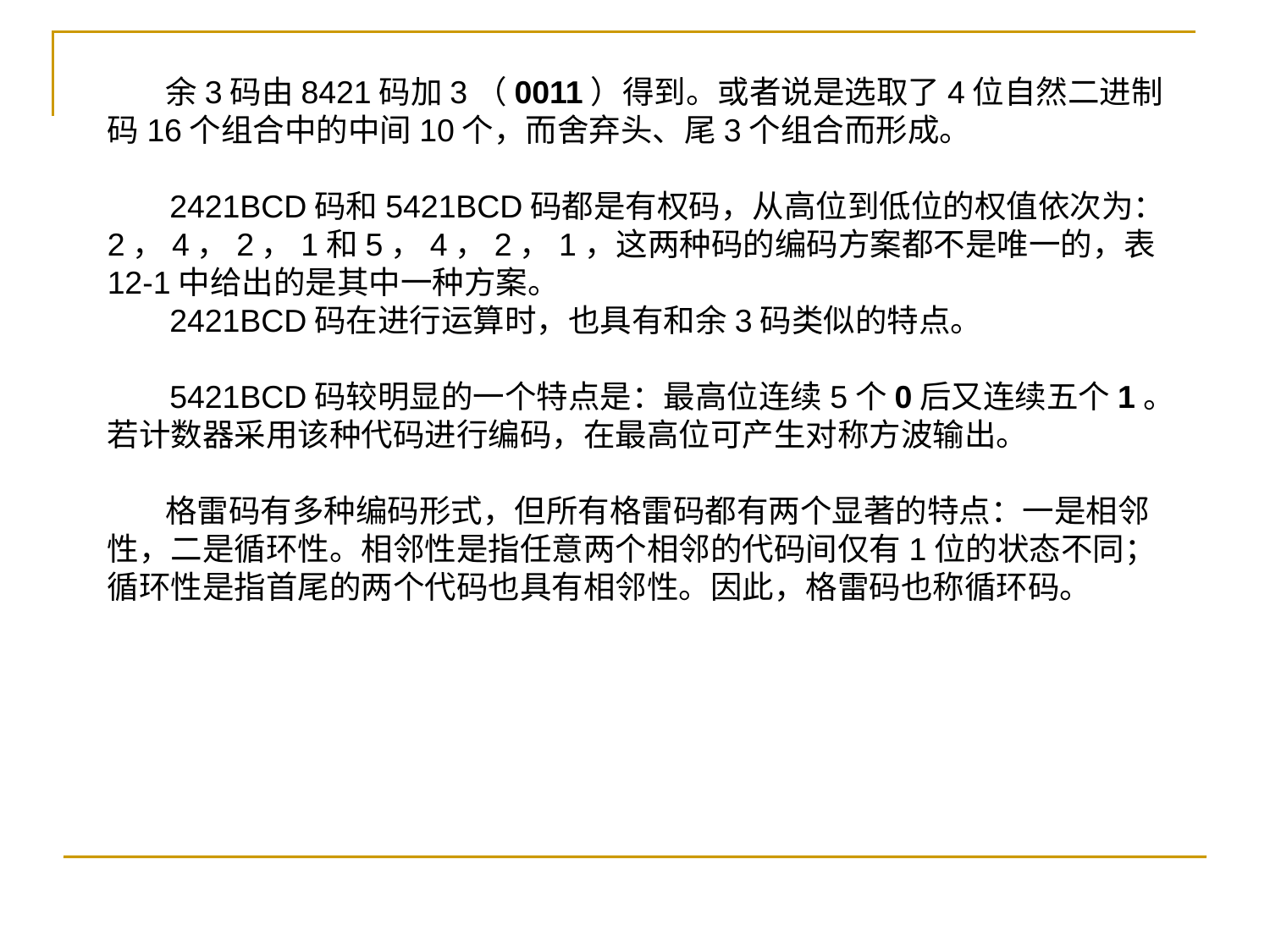

余3码由8421码加3（0011）得到。或者说是选取了4位自然二进制码16个组合中的中间10个，而舍弃头、尾3个组合而形成。

       2421BCD码和5421BCD码都是有权码，从高位到低位的权值依次为：2，4，2，1和5，4，2，1，这两种码的编码方案都不是唯一的，表12-1中给出的是其中一种方案。
       2421BCD码在进行运算时，也具有和余3码类似的特点。

       5421BCD码较明显的一个特点是：最高位连续5个0后又连续五个1。若计数器采用该种代码进行编码，在最高位可产生对称方波输出。

       格雷码有多种编码形式，但所有格雷码都有两个显著的特点：一是相邻性，二是循环性。相邻性是指任意两个相邻的代码间仅有1位的状态不同；循环性是指首尾的两个代码也具有相邻性。因此，格雷码也称循环码。